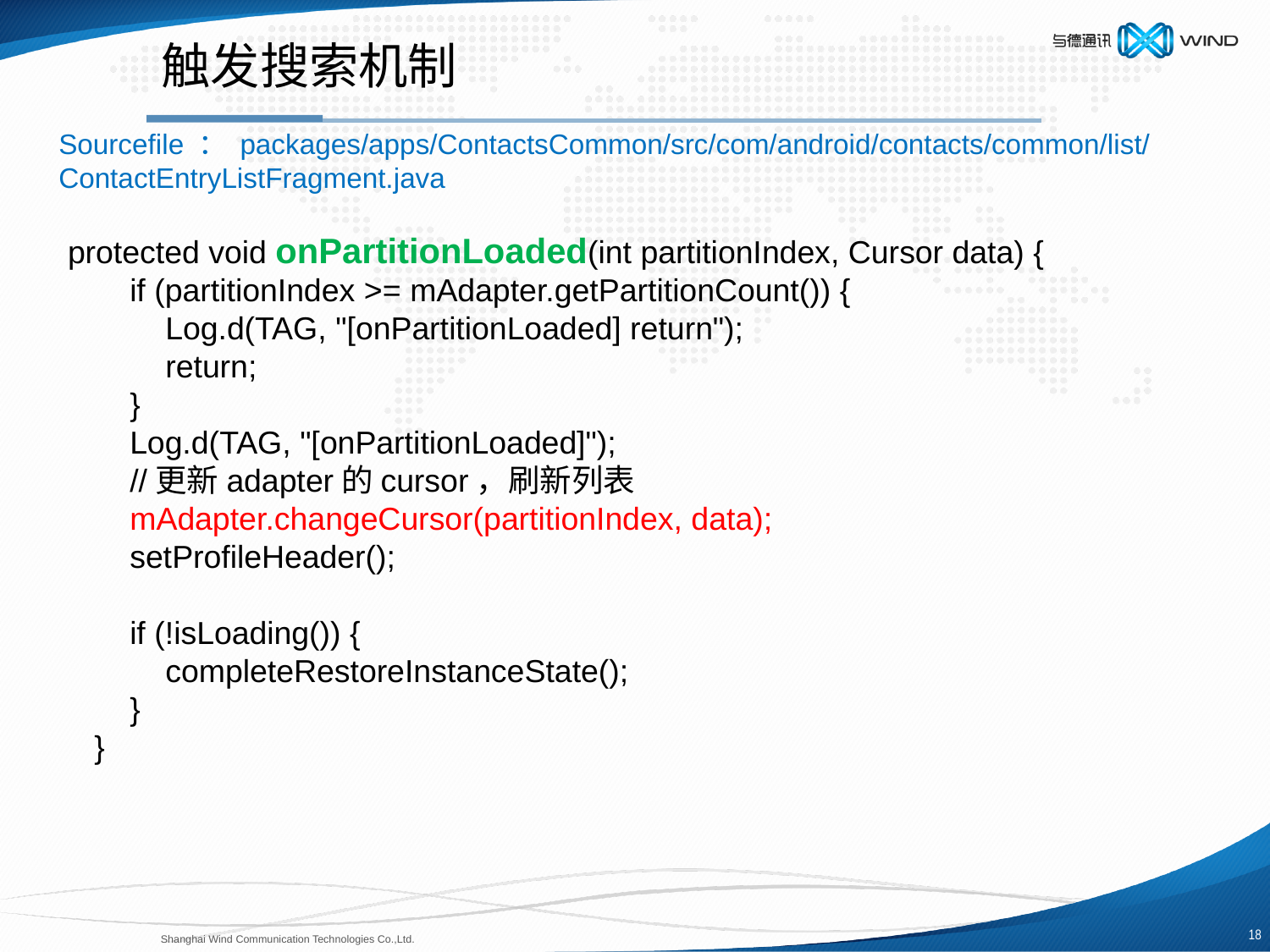

触发搜索机制

Sourcefile ： packages/apps/ContactsCommon/src/com/android/contacts/common/list/ContactEntryListFragment.java

 protected void onPartitionLoaded(int partitionIndex, Cursor data) {
        if (partitionIndex >= mAdapter.getPartitionCount()) {
            Log.d(TAG, "[onPartitionLoaded] return");
            return;
        }
        Log.d(TAG, "[onPartitionLoaded]");
        //更新adapter的cursor，刷新列表
        mAdapter.changeCursor(partitionIndex, data);
        setProfileHeader();

        if (!isLoading()) {
            completeRestoreInstanceState();
        }
    }
18